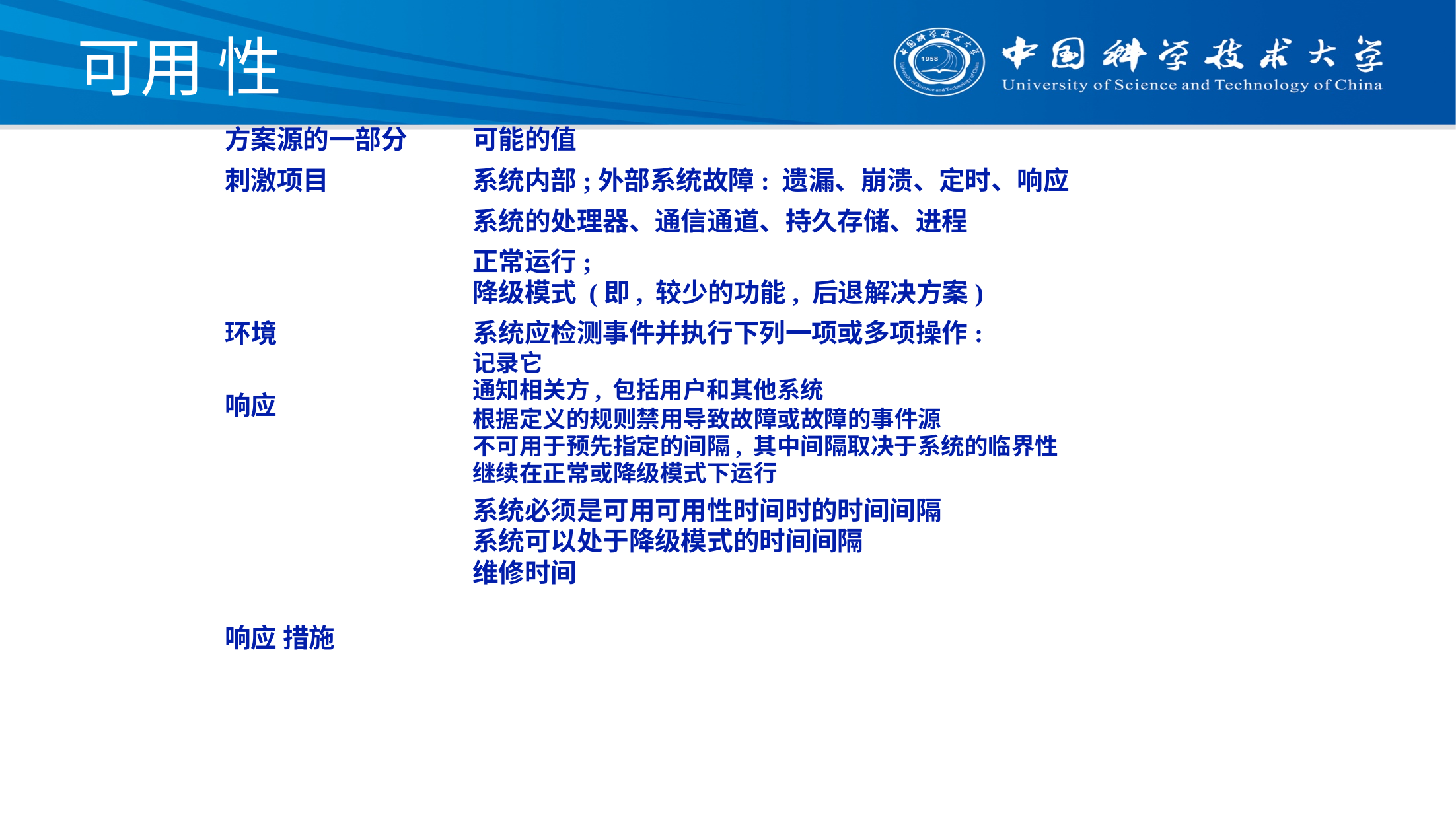

# 可用 性
方案源的一部分
刺激项目
可能的值
系统内部;外部系统故障: 遗漏、崩溃、定时、响应
系统的处理器、通信通道、持久存储、进程
正常运行;
降级模式 (即, 较少的功能, 后退解决方案)
系统应检测事件并执行下列一项或多项操作:
记录它
通知相关方, 包括用户和其他系统
根据定义的规则禁用导致故障或故障的事件源
不可用于预先指定的间隔, 其中间隔取决于系统的临界性
继续在正常或降级模式下运行
系统必须是可用可用性时间时的时间间隔
系统可以处于降级模式的时间间隔
维修时间
环境
响应
响应 措施